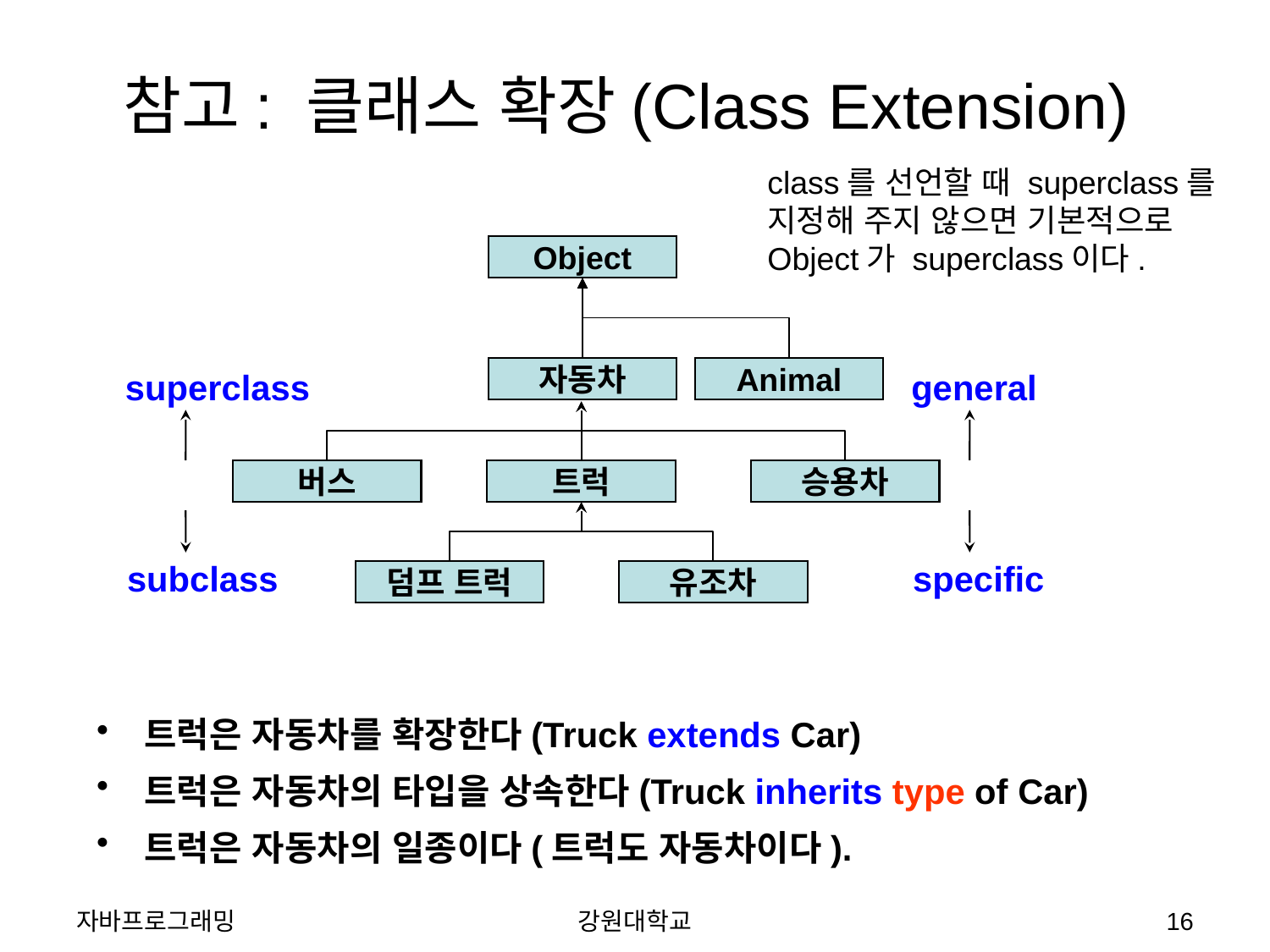

# 참고: 클래스 확장(Class Extension)
class를 선언할 때 superclass를 지정해 주지 않으면 기본적으로 Object가 superclass이다.
Object
자동차
Animal
superclass
general

버스
트럭
승용차

subclass
specific
덤프 트럭
유조차
트럭은 자동차를 확장한다(Truck extends Car)
트럭은 자동차의 타입을 상속한다(Truck inherits type of Car)
트럭은 자동차의 일종이다(트럭도 자동차이다).
자바프로그래밍
강원대학교
16